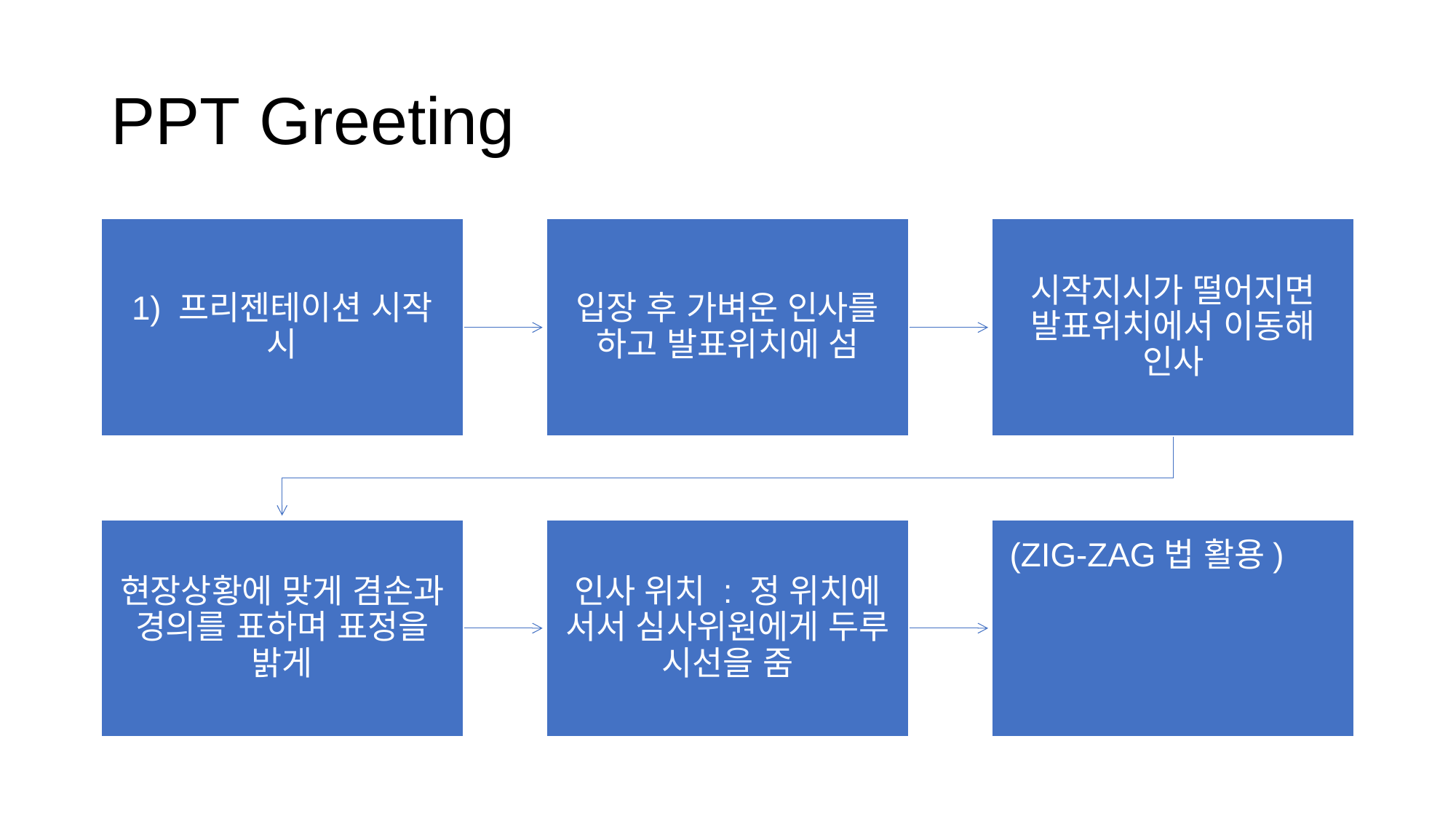

# PPT Greeting

1) 프리젠테이션 시작 시

입장 후 가벼운 인사를 하고 발표위치에 섬

시작지시가 떨어지면 발표위치에서 이동해 인사

현장상황에 맞게 겸손과 경의를 표하며 표정을 밝게

인사 위치 : 정 위치에 서서 심사위원에게 두루 시선을 줌
(Zig-Zag법 활용)